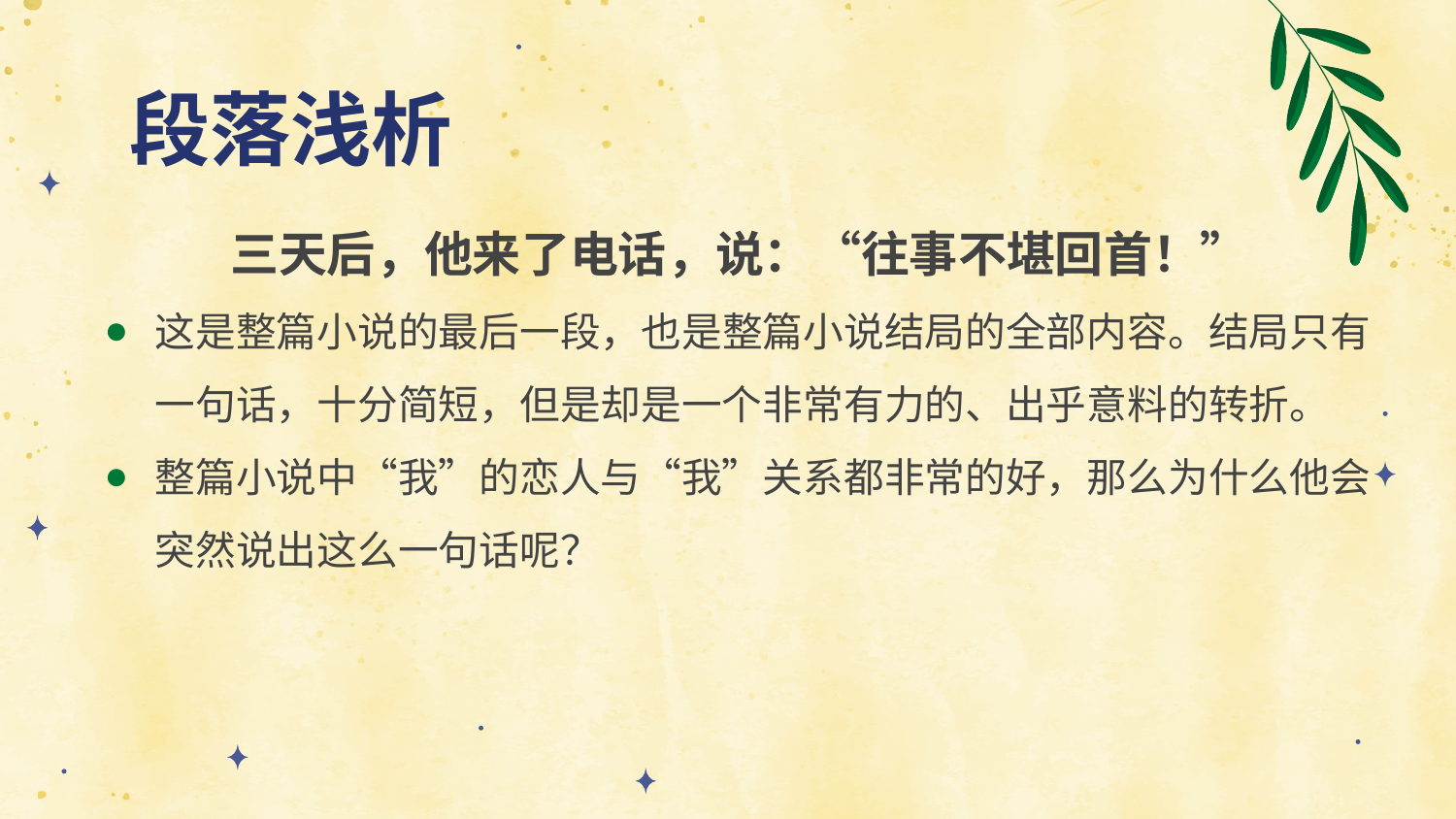

# 段落浅析
三天后，他来了电话，说：“往事不堪回首！”
这是整篇小说的最后一段，也是整篇小说结局的全部内容。结局只有一句话，十分简短，但是却是一个非常有力的、出乎意料的转折。
整篇小说中“我”的恋人与“我”关系都非常的好，那么为什么他会突然说出这么一句话呢？